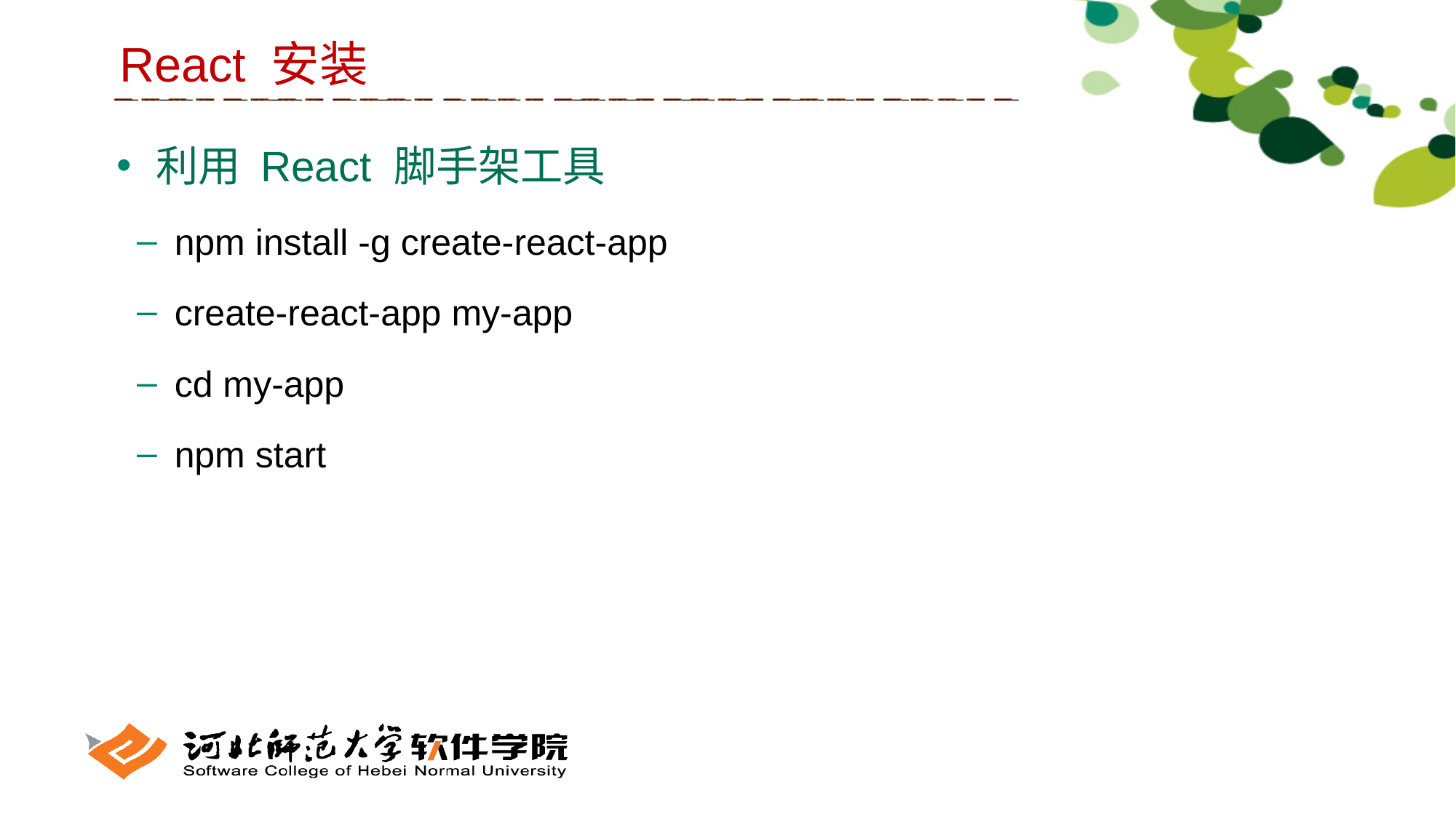

React 安装
 利用 React 脚手架工具
 npm install -g create-react-app
 create-react-app my-app
 cd my-app
 npm start